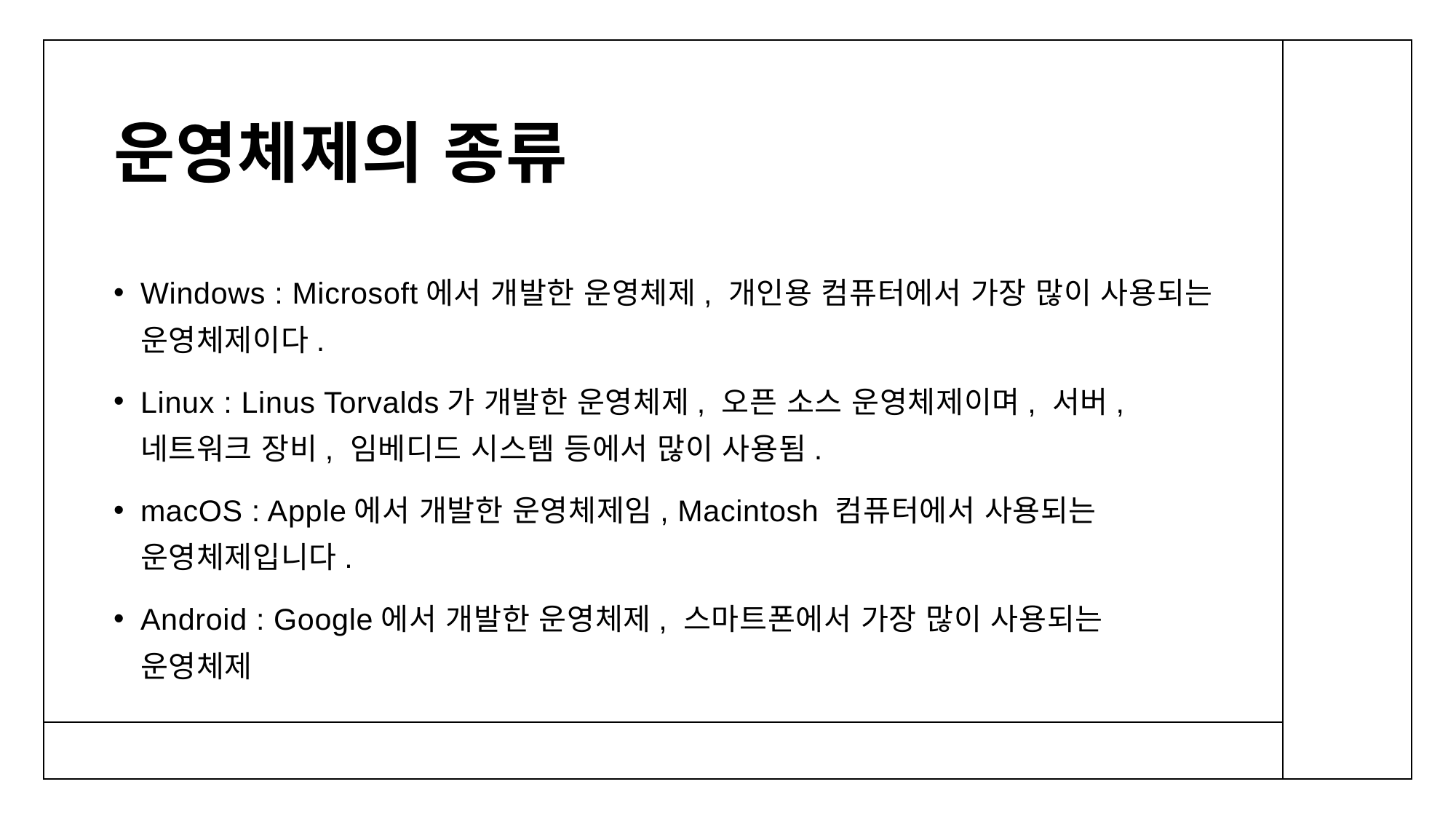

# 운영체제의 종류
Windows : Microsoft에서 개발한 운영체제, 개인용 컴퓨터에서 가장 많이 사용되는 운영체제이다.
Linux : Linus Torvalds가 개발한 운영체제, 오픈 소스 운영체제이며, 서버, 네트워크 장비, 임베디드 시스템 등에서 많이 사용됨.
macOS : Apple에서 개발한 운영체제임, Macintosh 컴퓨터에서 사용되는 운영체제입니다.
Android : Google에서 개발한 운영체제, 스마트폰에서 가장 많이 사용되는 운영체제